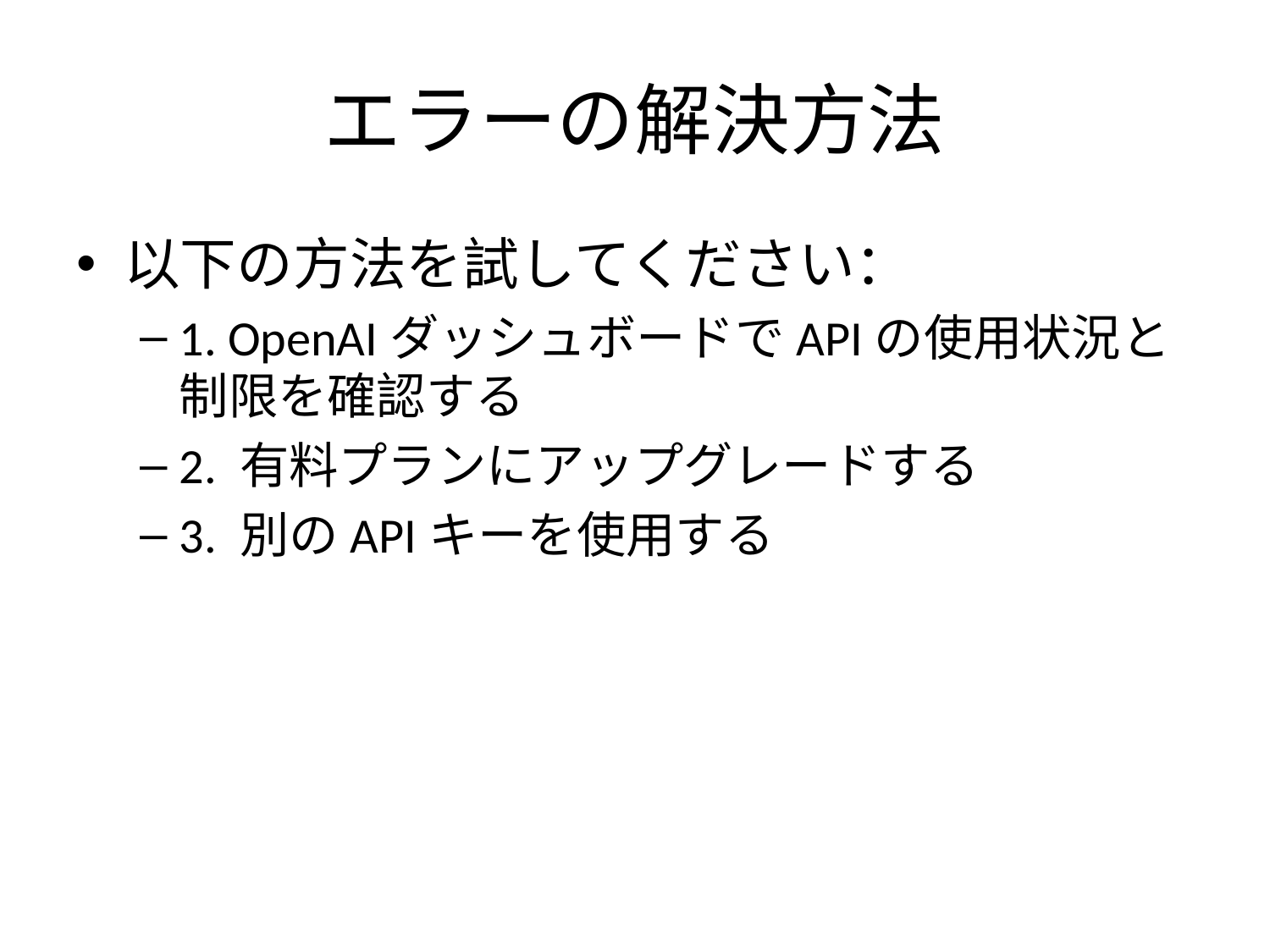

# エラーの解決方法
以下の方法を試してください：
1. OpenAIダッシュボードでAPIの使用状況と制限を確認する
2. 有料プランにアップグレードする
3. 別のAPIキーを使用する